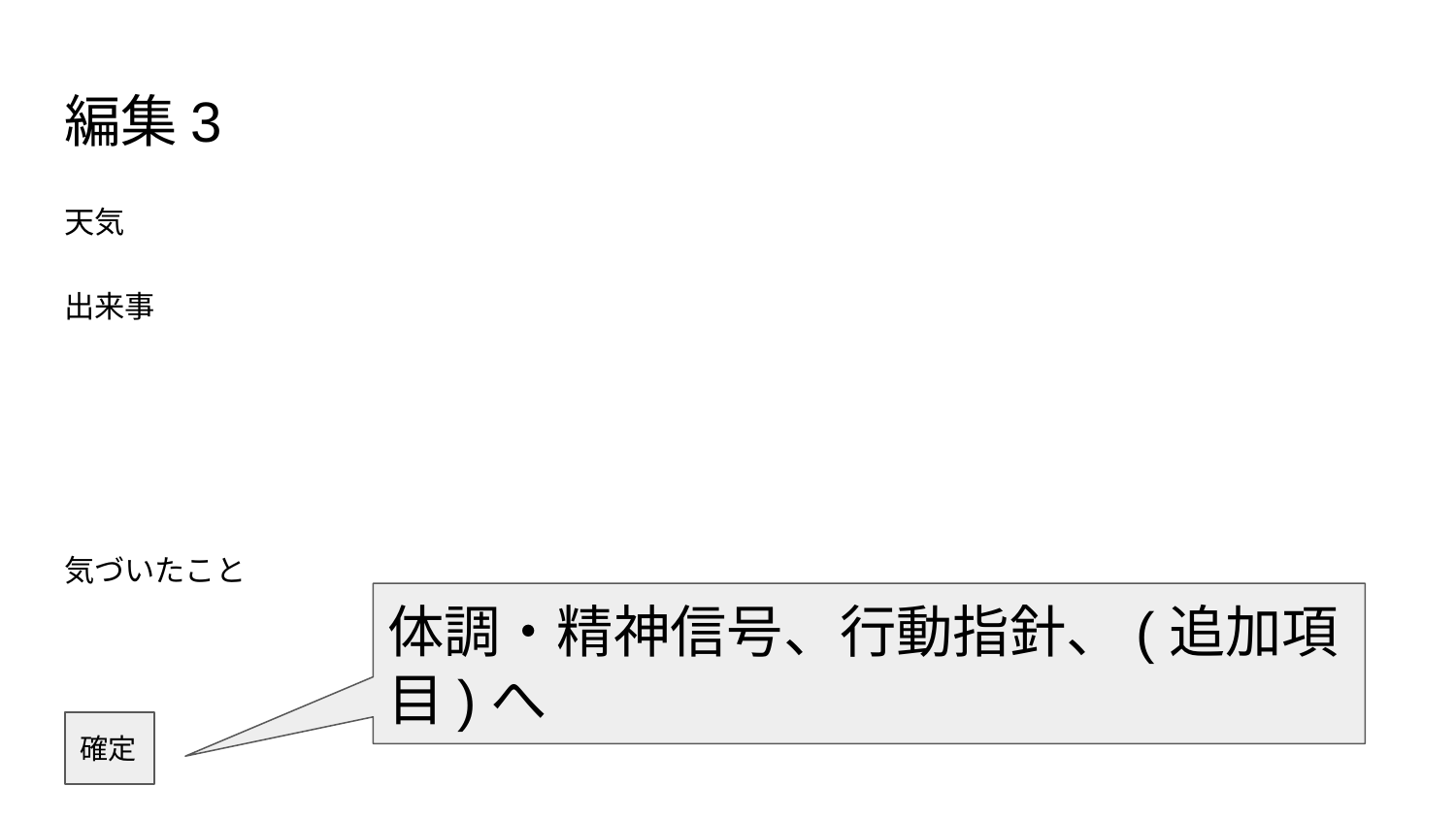

# 編集3
天気

出来事

気づいたこと

体調・精神信号、行動指針、(追加項目)へ
確定